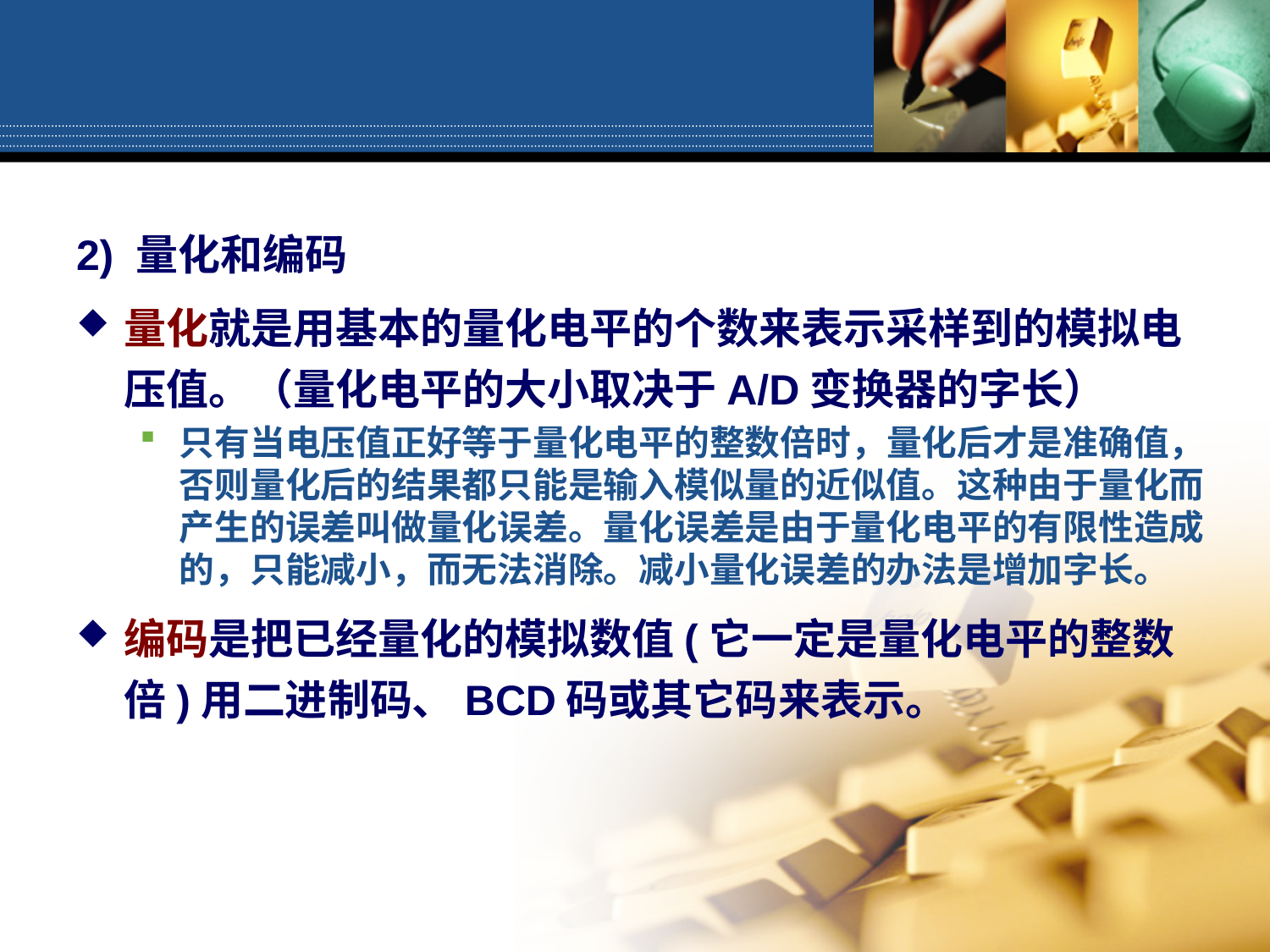

2) 量化和编码
量化就是用基本的量化电平的个数来表示采样到的模拟电压值。（量化电平的大小取决于A/D变换器的字长）
只有当电压值正好等于量化电平的整数倍时，量化后才是准确值，否则量化后的结果都只能是输入模似量的近似值。这种由于量化而产生的误差叫做量化误差。量化误差是由于量化电平的有限性造成的，只能减小，而无法消除。减小量化误差的办法是增加字长。
编码是把已经量化的模拟数值(它一定是量化电平的整数倍)用二进制码、BCD码或其它码来表示。